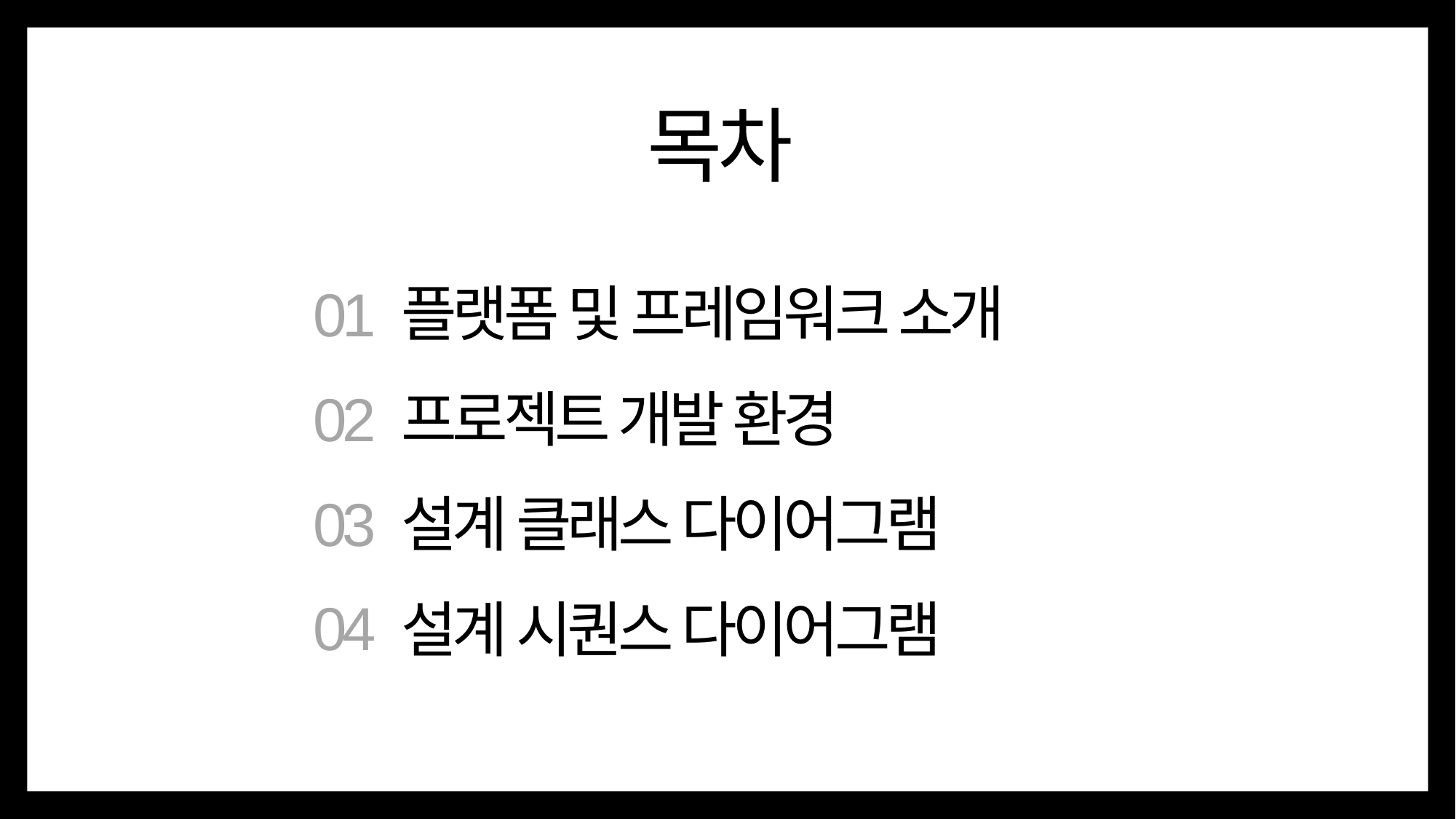

목차
01
플랫폼 및 프레임워크 소개
02
프로젝트 개발 환경
03
설계 클래스 다이어그램
04
설계 시퀀스 다이어그램